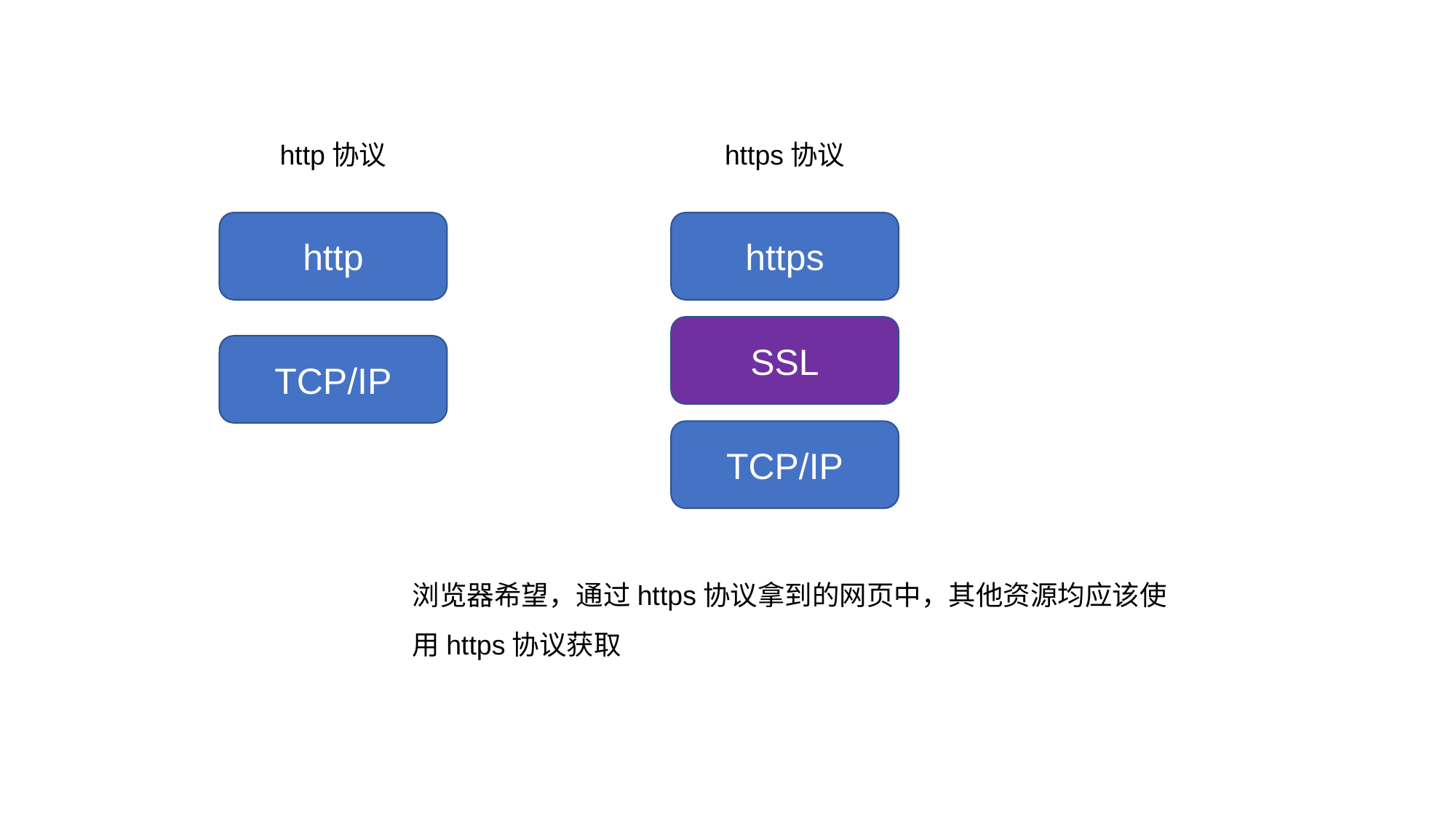

http协议
https协议
http
https
SSL
TCP/IP
TCP/IP
浏览器希望，通过https协议拿到的网页中，其他资源均应该使用https协议获取